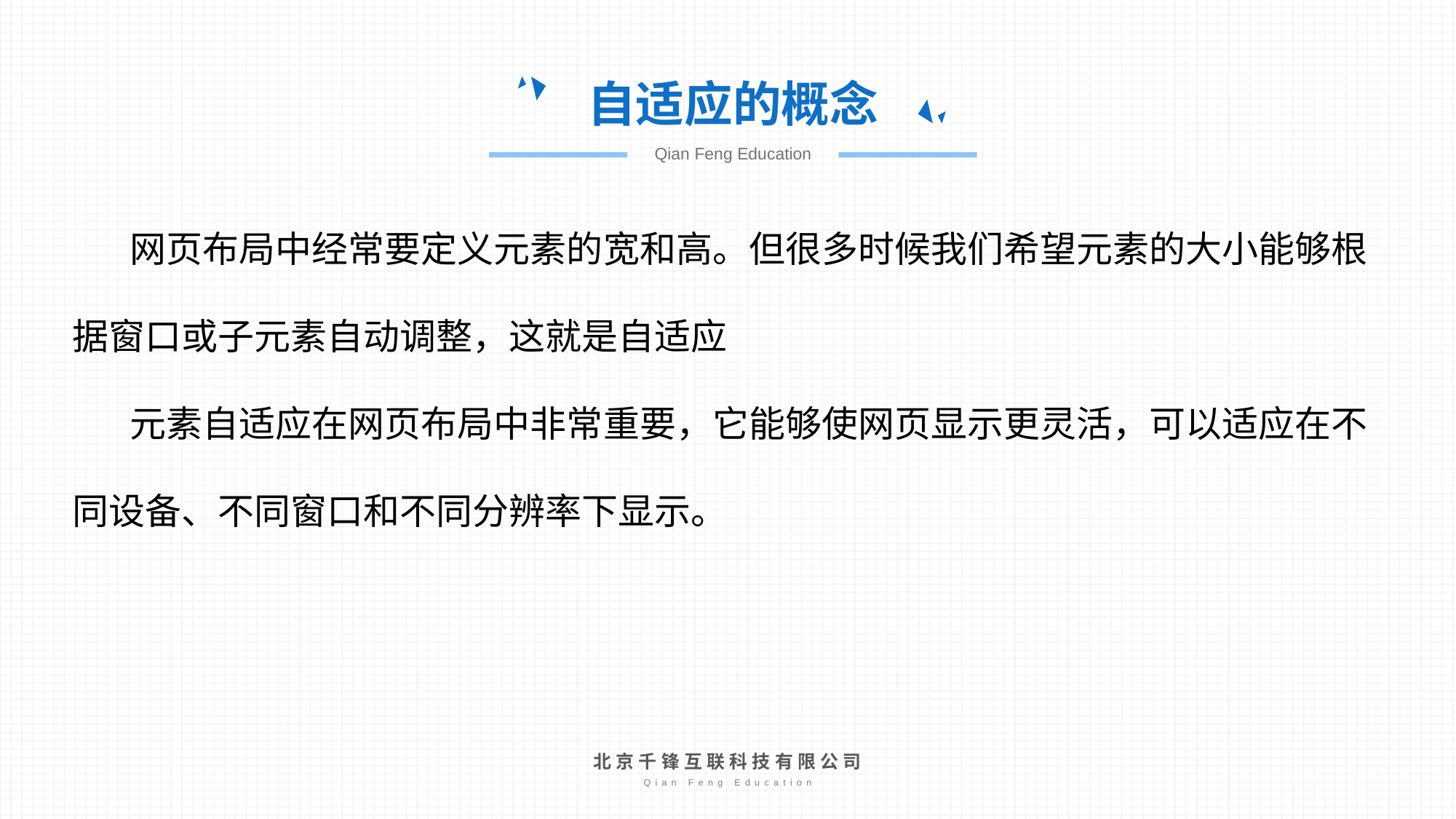

自适应的概念

Qian Feng Education

      网页布局中经常要定义元素的宽和高。但很多时候我们希望元素的大小能够根据窗口或子元素自动调整，这就是自适应
      元素自适应在网页布局中非常重要，它能够使网页显示更灵活，可以适应在不同设备、不同窗口和不同分辨率下显示。
北京千锋互联科技有限公司
Qian Feng Education